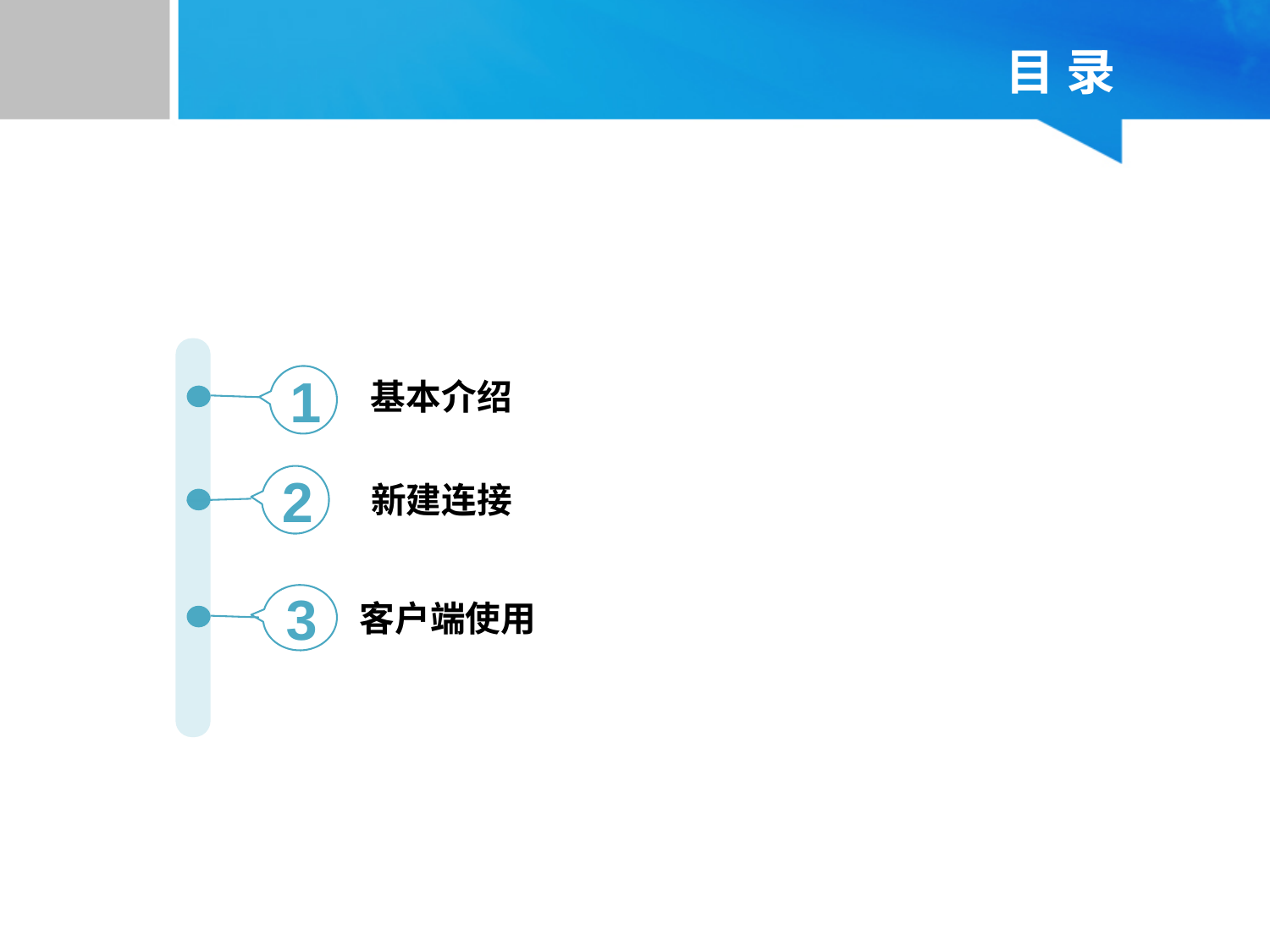

目 录

1
基本介绍

2
新建连接

3
客户端使用